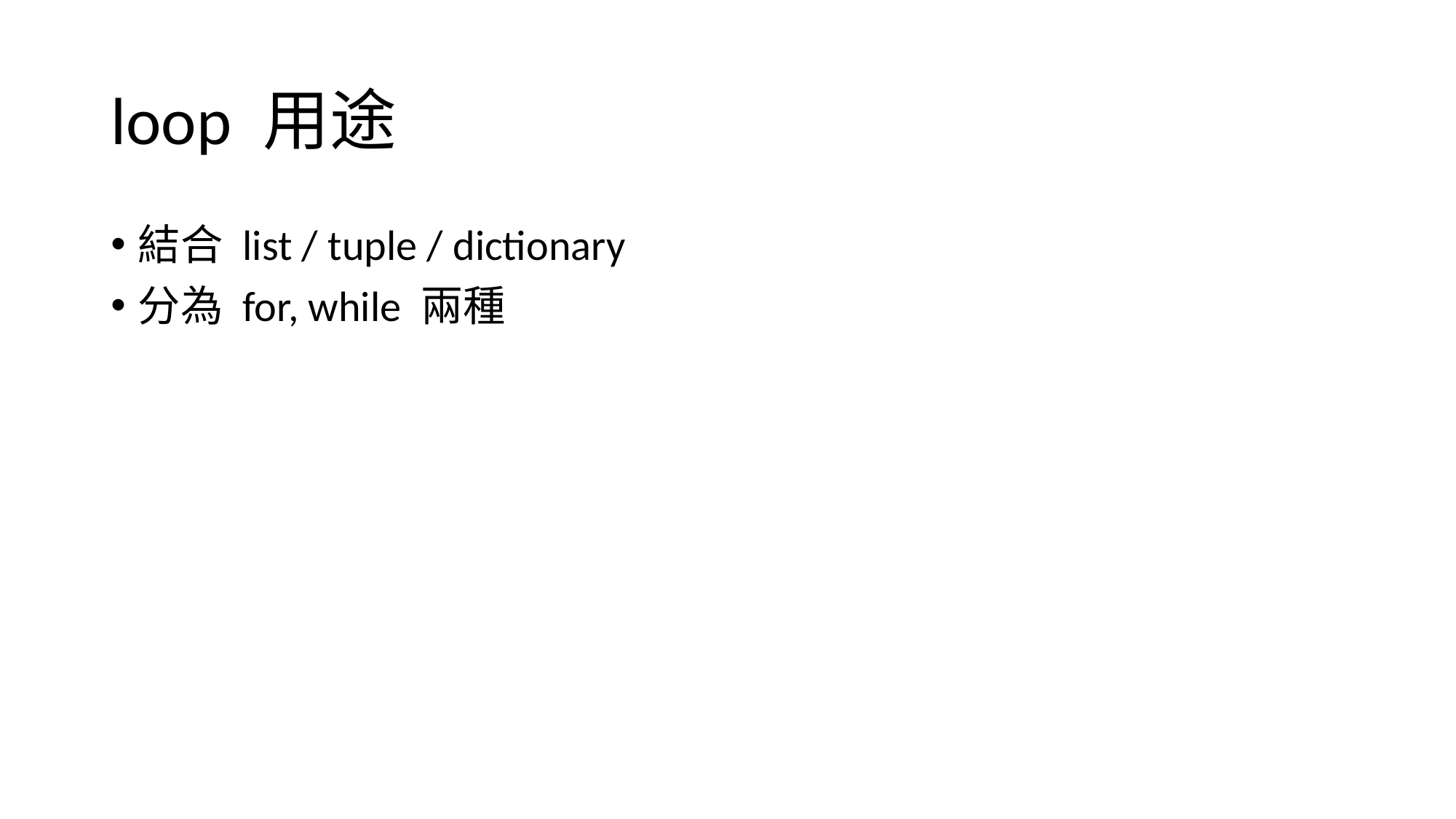

# loop 用途
結合 list / tuple / dictionary
分為 for, while 兩種